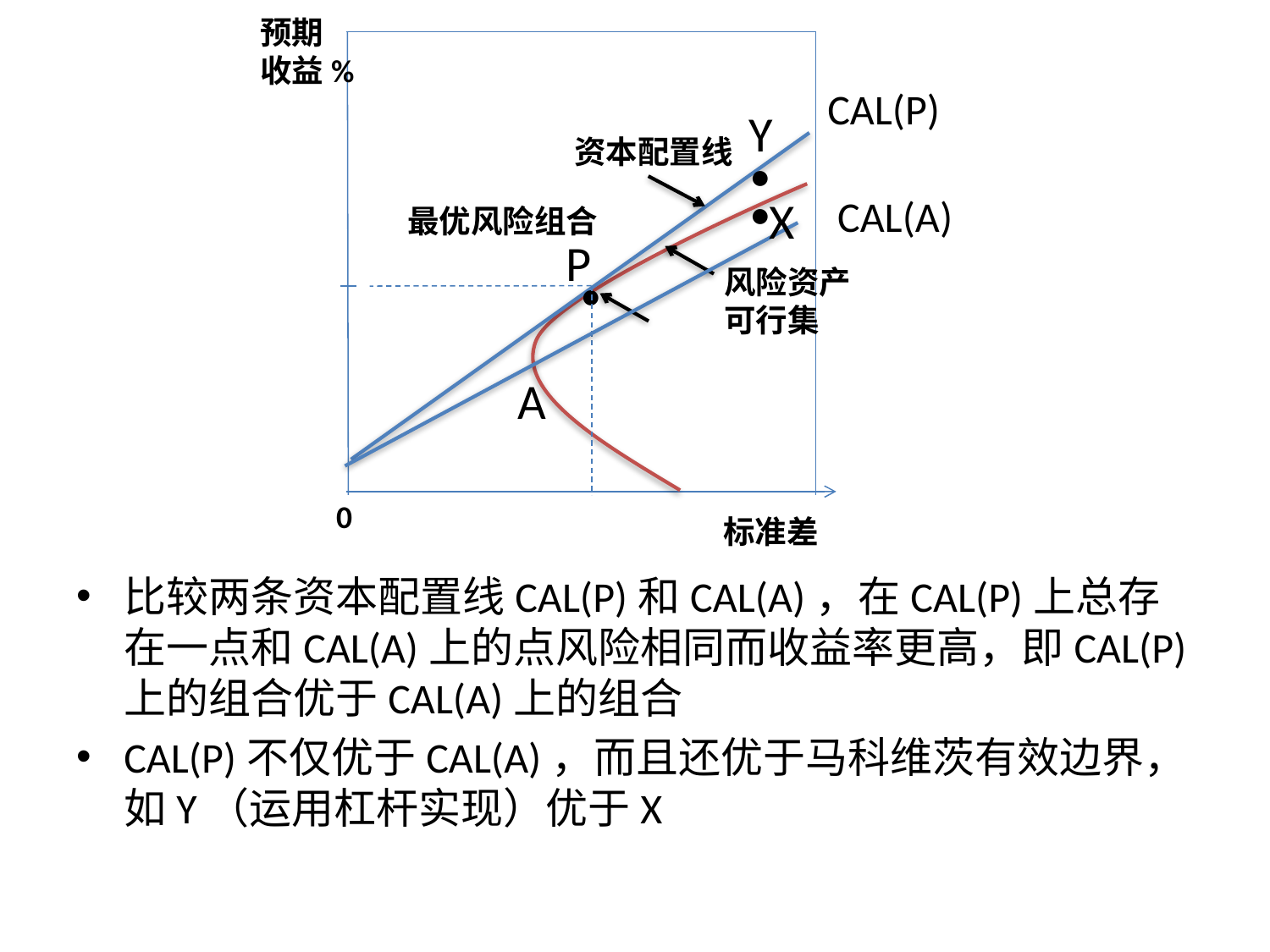

预期
收益%
0
标准差
CAL(P)
·
Y
资本配置线

最优风险组合
·
P
风险资产
可行集
·
X
CAL(A)
A
比较两条资本配置线CAL(P)和CAL(A)，在CAL(P)上总存在一点和CAL(A)上的点风险相同而收益率更高，即CAL(P)上的组合优于CAL(A)上的组合
CAL(P)不仅优于CAL(A)，而且还优于马科维茨有效边界，如Y（运用杠杆实现）优于X